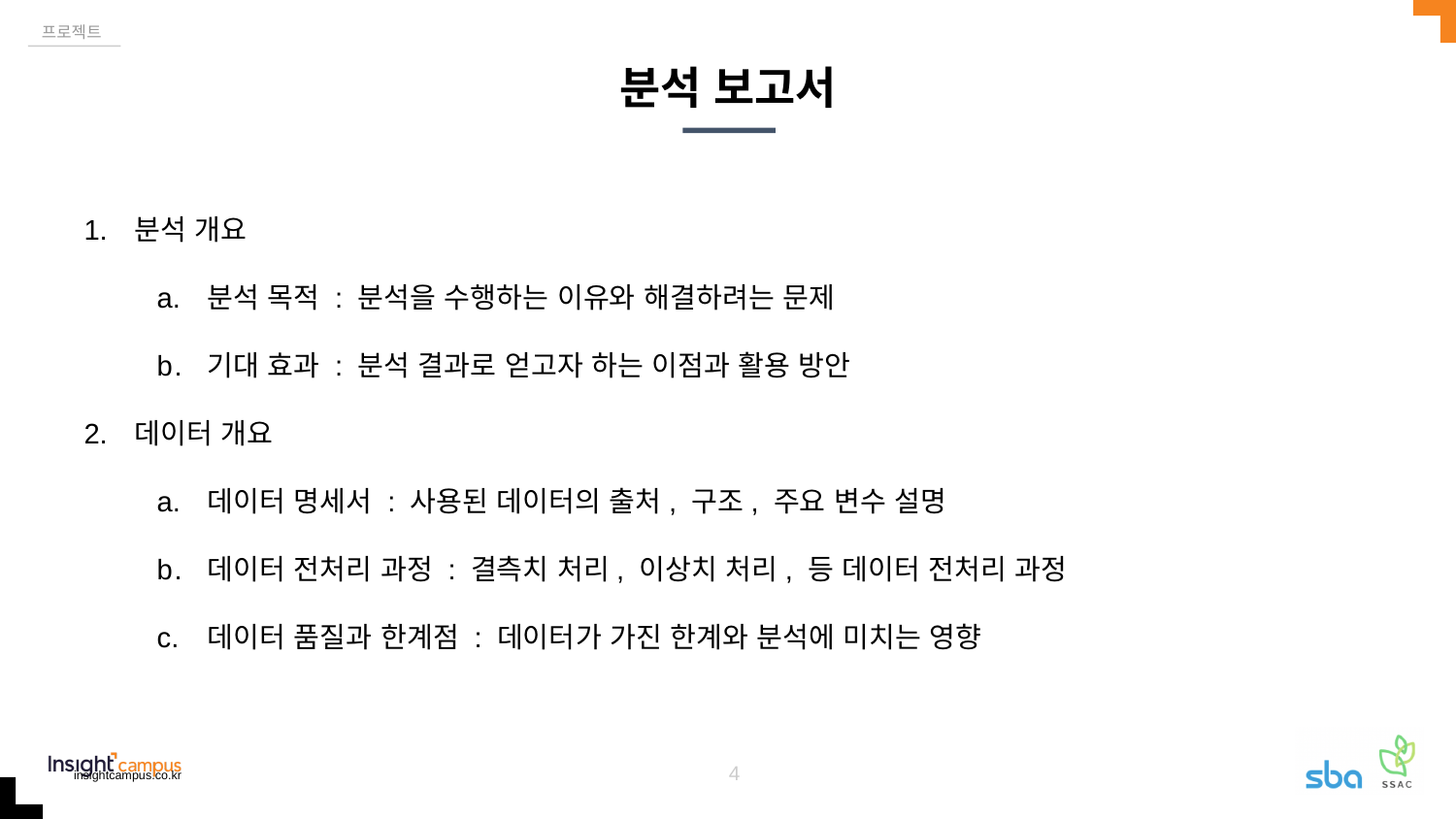

프로젝트
# 분석 보고서
분석 개요
분석 목적 : 분석을 수행하는 이유와 해결하려는 문제
기대 효과 : 분석 결과로 얻고자 하는 이점과 활용 방안
데이터 개요
데이터 명세서 : 사용된 데이터의 출처, 구조, 주요 변수 설명
데이터 전처리 과정 : 결측치 처리, 이상치 처리, 등 데이터 전처리 과정
데이터 품질과 한계점 : 데이터가 가진 한계와 분석에 미치는 영향
4